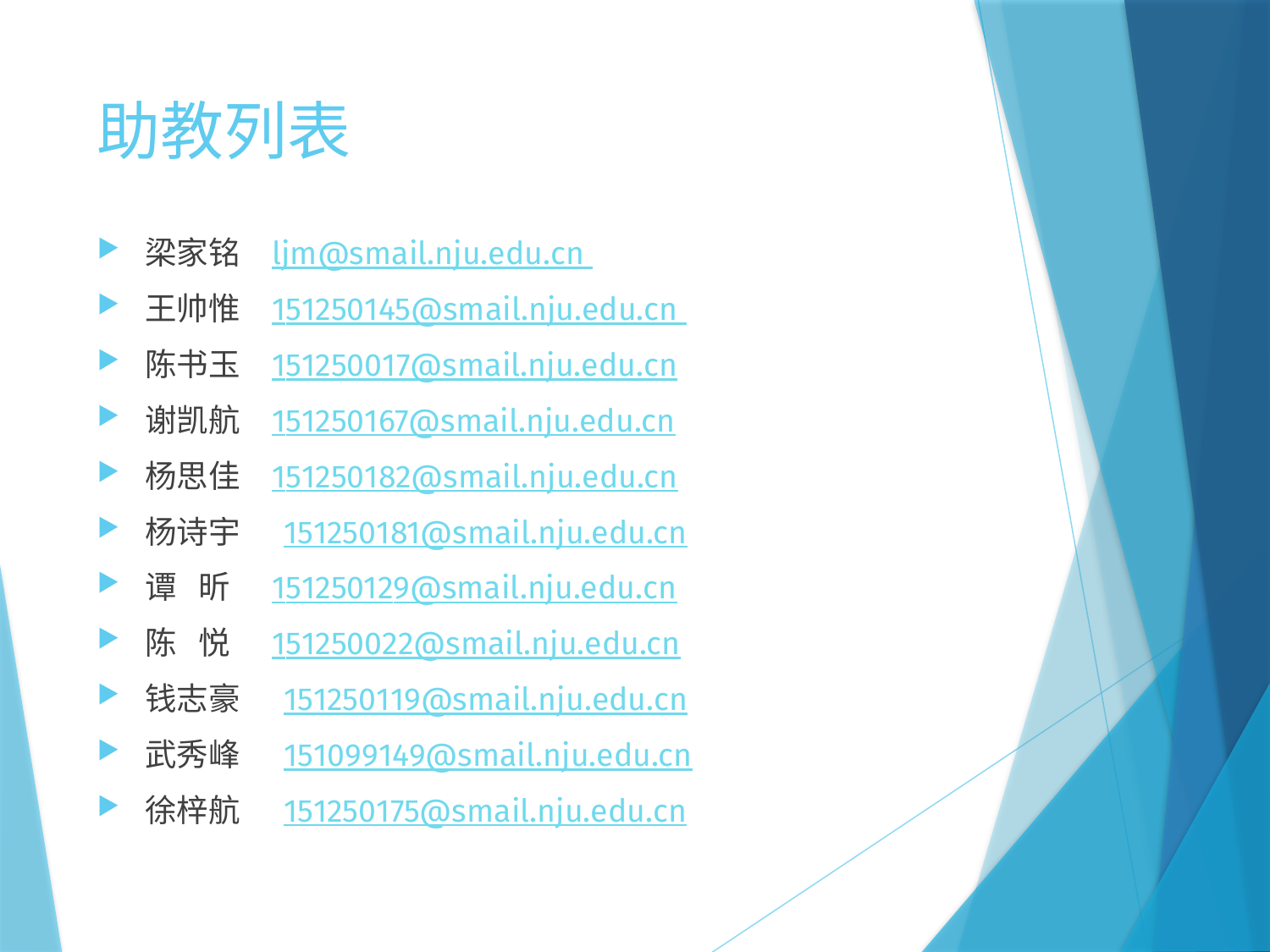

# 助教列表
梁家铭	ljm@smail.nju.edu.cn
王帅惟	151250145@smail.nju.edu.cn
陈书玉   	151250017@smail.nju.edu.cn
谢凯航   	151250167@smail.nju.edu.cn
杨思佳   	151250182@smail.nju.edu.cn
杨诗宇     151250181@smail.nju.edu.cn
谭   昕   	151250129@smail.nju.edu.cn
陈   悦   	151250022@smail.nju.edu.cn
钱志豪     151250119@smail.nju.edu.cn
武秀峰     151099149@smail.nju.edu.cn
徐梓航     151250175@smail.nju.edu.cn